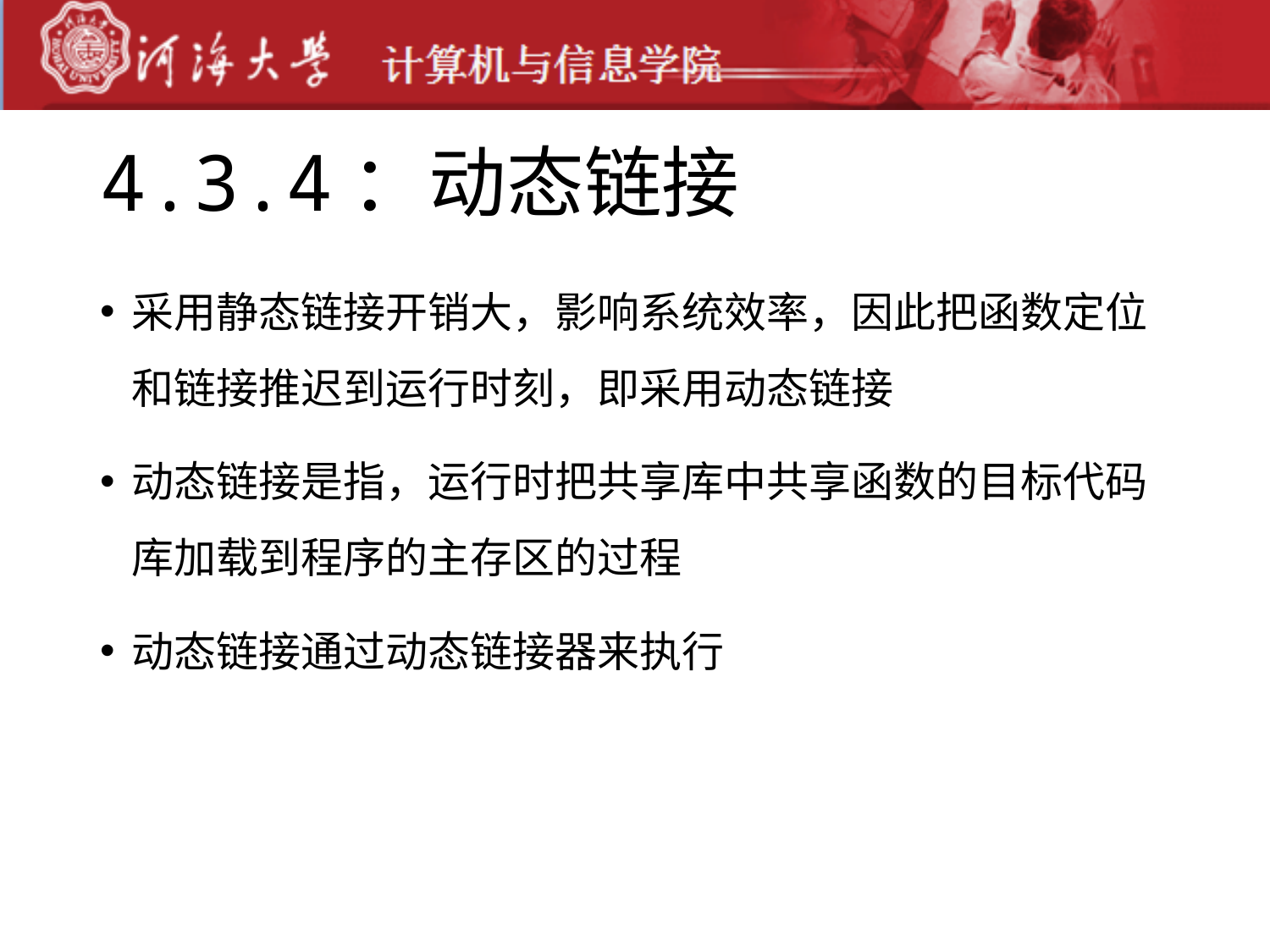

# 4.3.4：动态链接
采用静态链接开销大，影响系统效率，因此把函数定位和链接推迟到运行时刻，即采用动态链接
动态链接是指，运行时把共享库中共享函数的目标代码库加载到程序的主存区的过程
动态链接通过动态链接器来执行